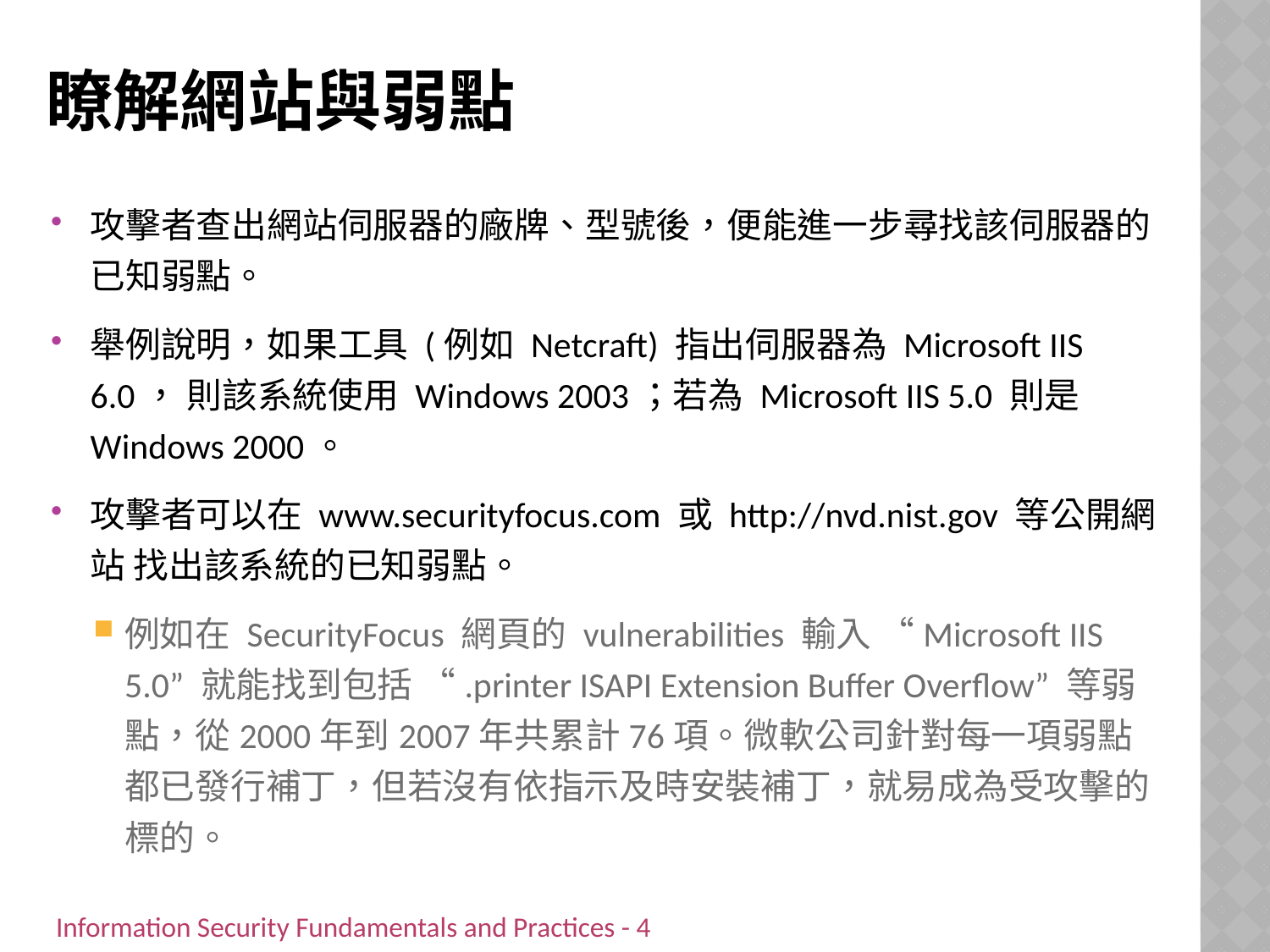

# 瞭解網站與弱點
攻擊者查出網站伺服器的廠牌、型號後，便能進一步尋找該伺服器的已知弱點。
舉例說明，如果工具 (例如 Netcraft) 指出伺服器為 Microsoft IIS 6.0， 則該系統使用 Windows 2003；若為 Microsoft IIS 5.0 則是 Windows 2000。
攻擊者可以在 www.securityfocus.com 或 http://nvd.nist.gov 等公開網站 找出該系統的已知弱點。
例如在 SecurityFocus 網頁的 vulnerabilities 輸入 “Microsoft IIS 5.0” 就能找到包括 “.printer ISAPI Extension Buffer Overflow” 等弱點，從2000年到2007年共累計76項。微軟公司針對每一項弱點都已發行補丁，但若沒有依指示及時安裝補丁，就易成為受攻擊的標的。